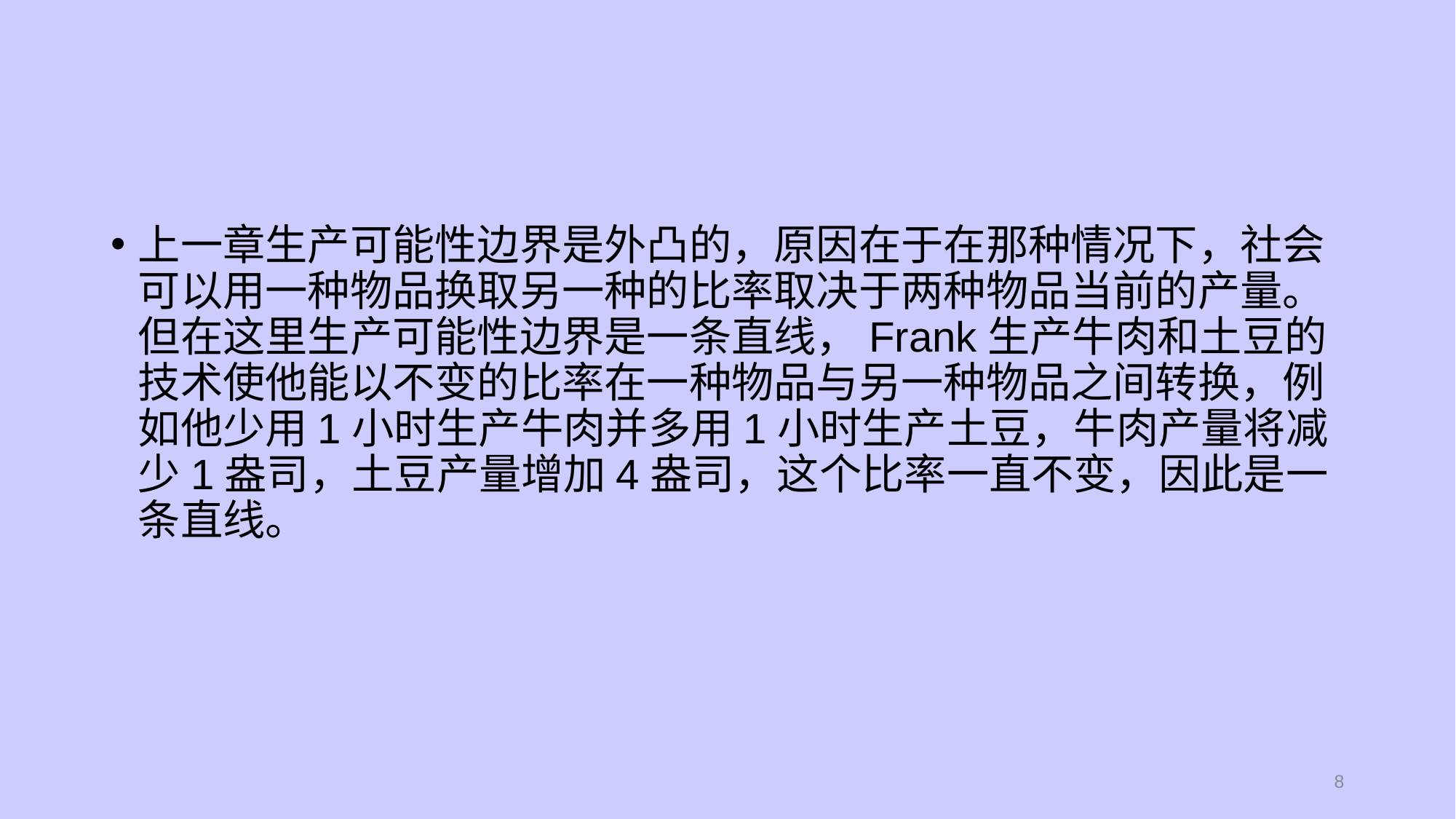

#
上一章生产可能性边界是外凸的，原因在于在那种情况下，社会可以用一种物品换取另一种的比率取决于两种物品当前的产量。但在这里生产可能性边界是一条直线，Frank生产牛肉和土豆的技术使他能以不变的比率在一种物品与另一种物品之间转换，例如他少用1小时生产牛肉并多用1小时生产土豆，牛肉产量将减少1盎司，土豆产量增加4盎司，这个比率一直不变，因此是一条直线。

8